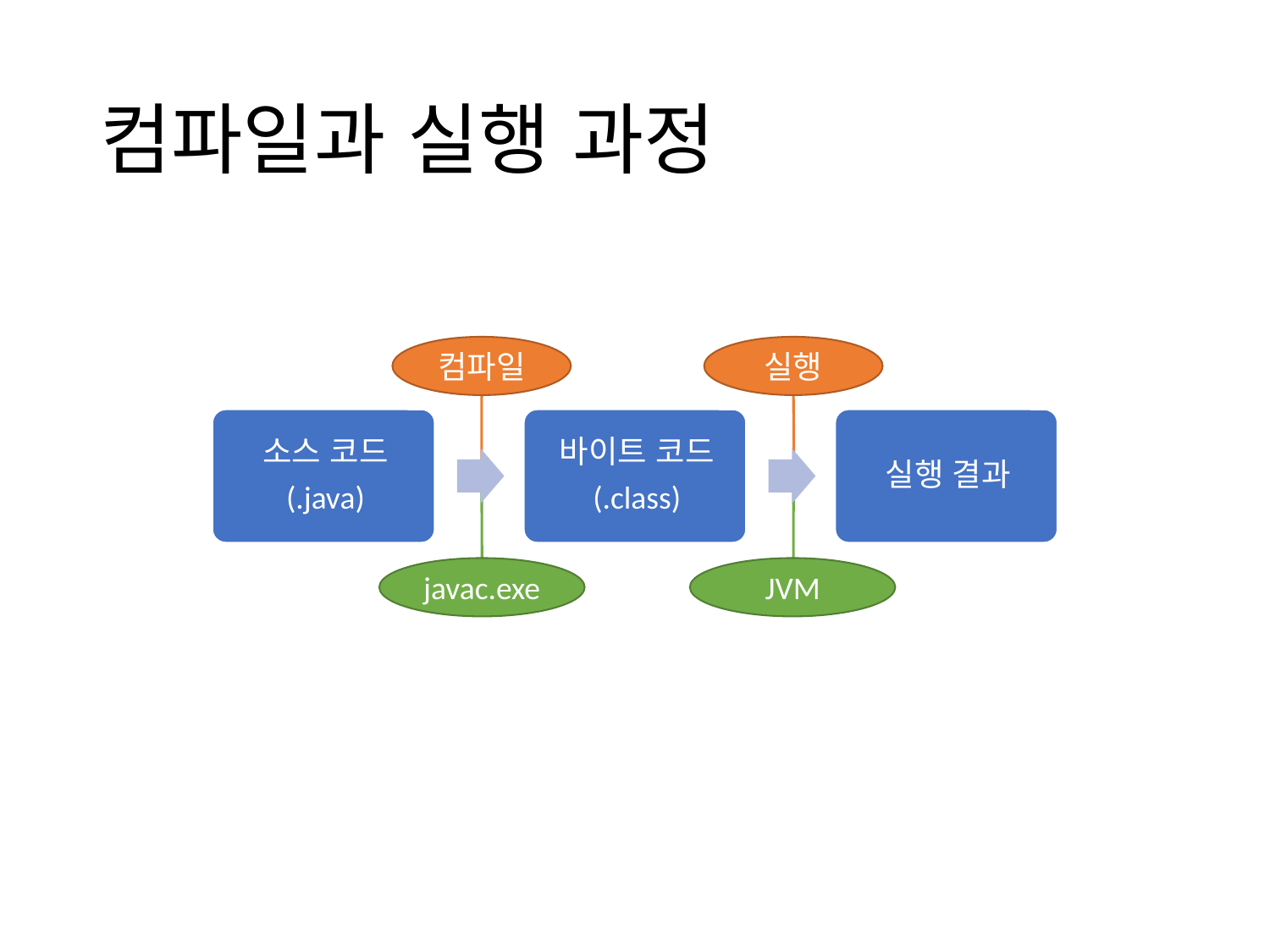

# 컴파일과 실행 과정
소스 코드
(.java)

바이트 코드
(.class)

실행 결과
컴파일
실행
javac.exe
JVM